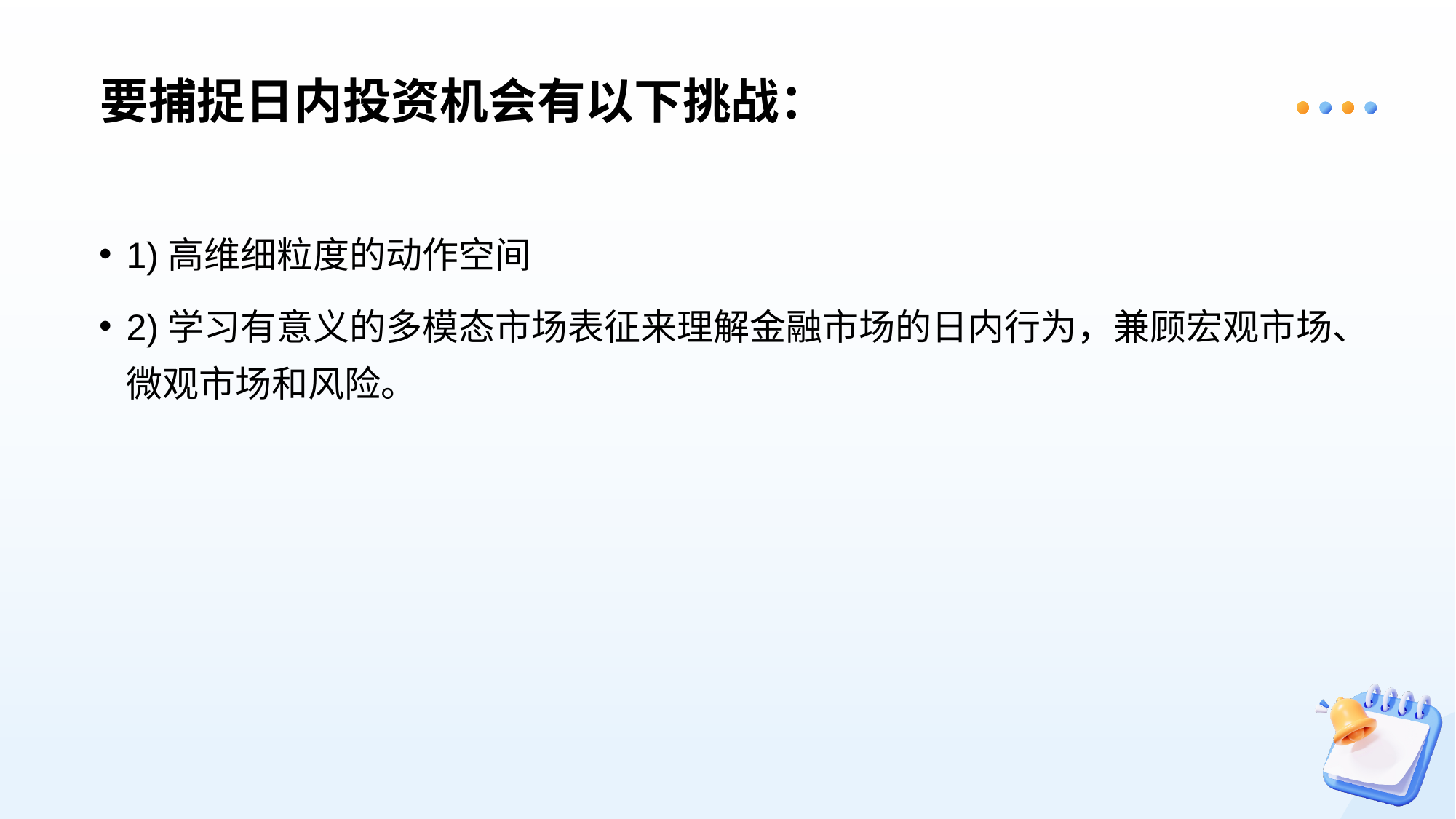

要捕捉日内投资机会有以下挑战：
1)高维细粒度的动作空间
2)学习有意义的多模态市场表征来理解金融市场的日内行为，兼顾宏观市场、微观市场和风险。